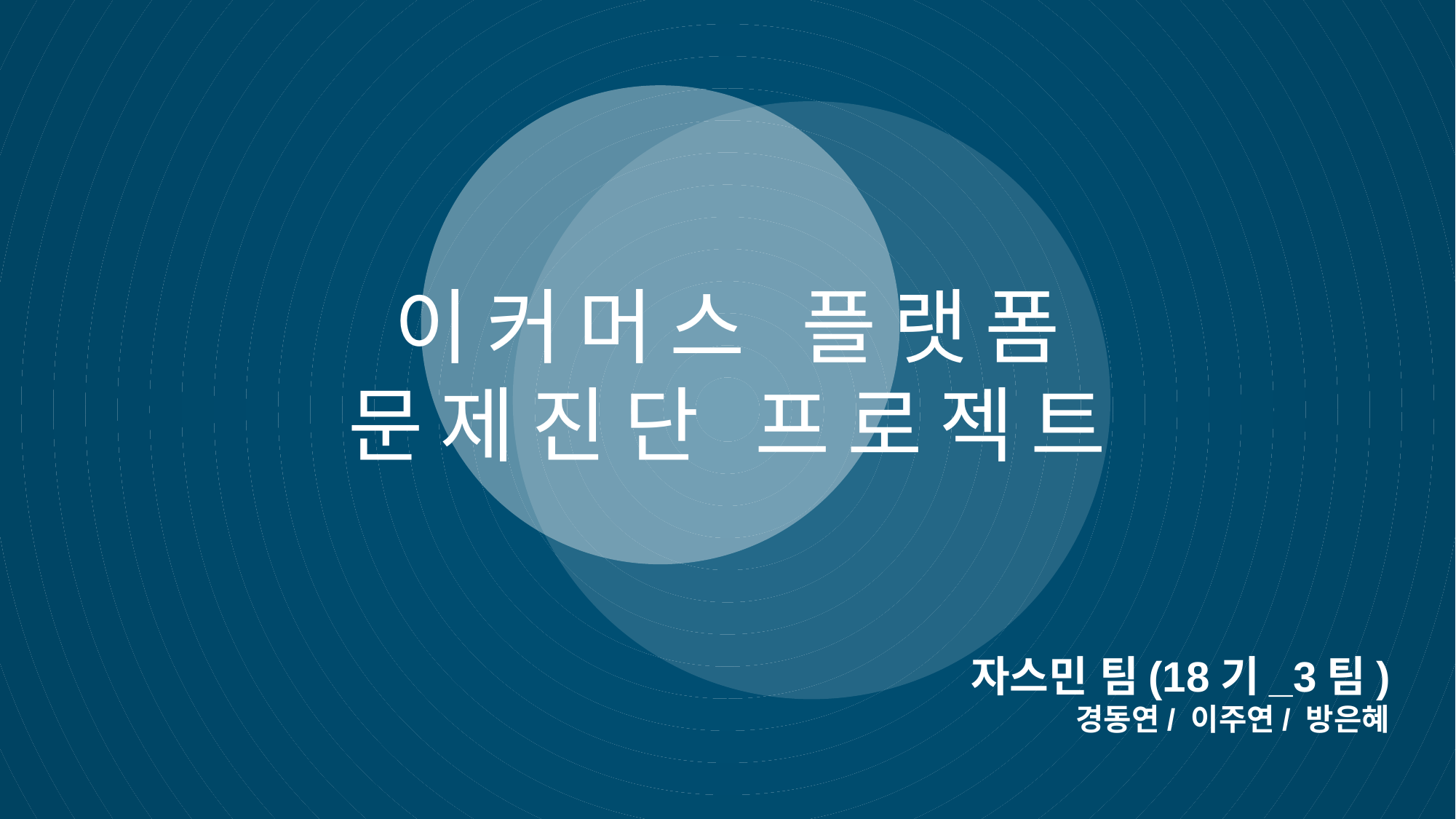

이커머스 플랫폼
문제진단 프로젝트
자스민 팀(18기_3팀)
경동연/ 이주연/ 방은혜